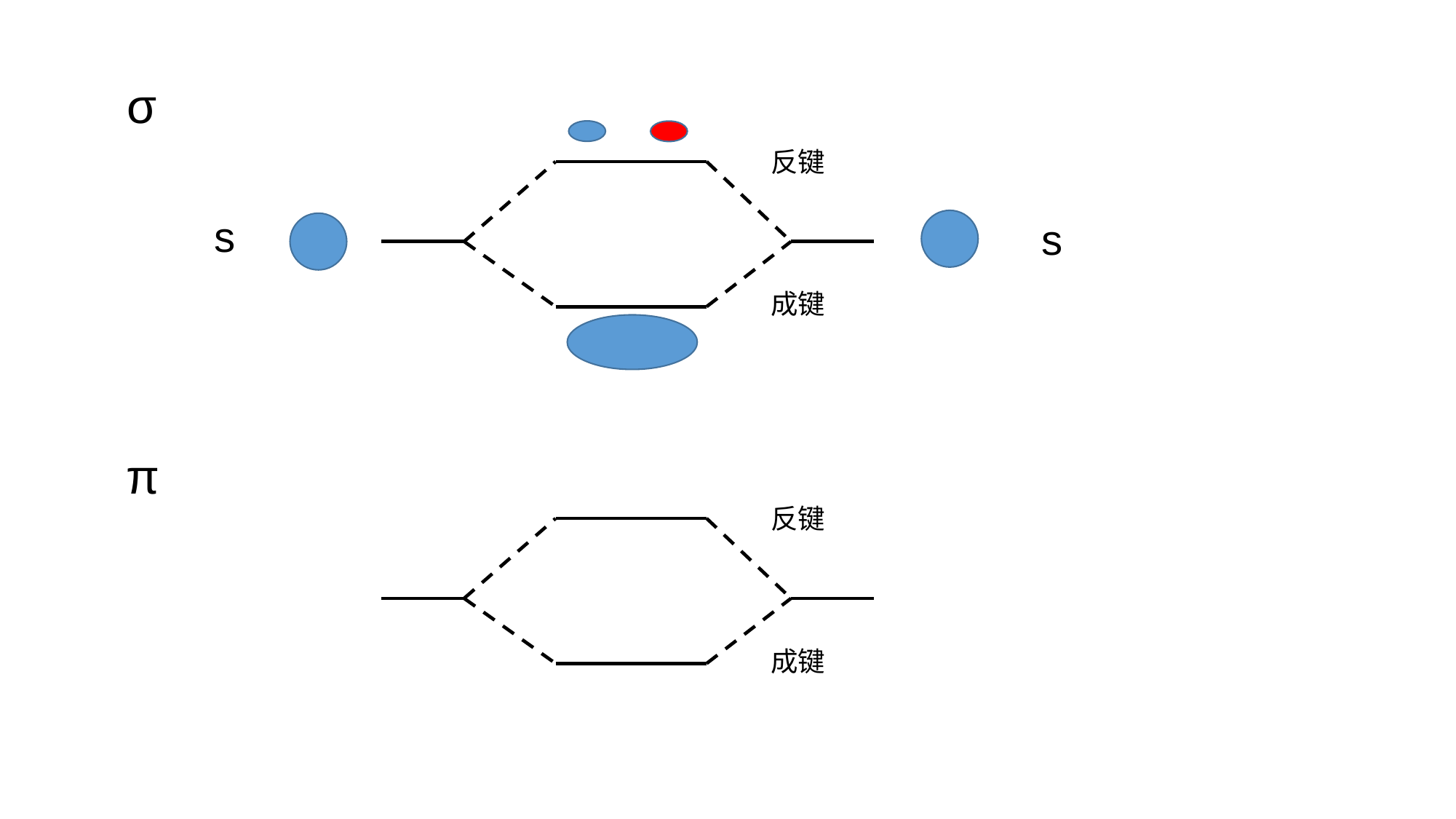

σ

反键
s
s

成键

π
反键
成键